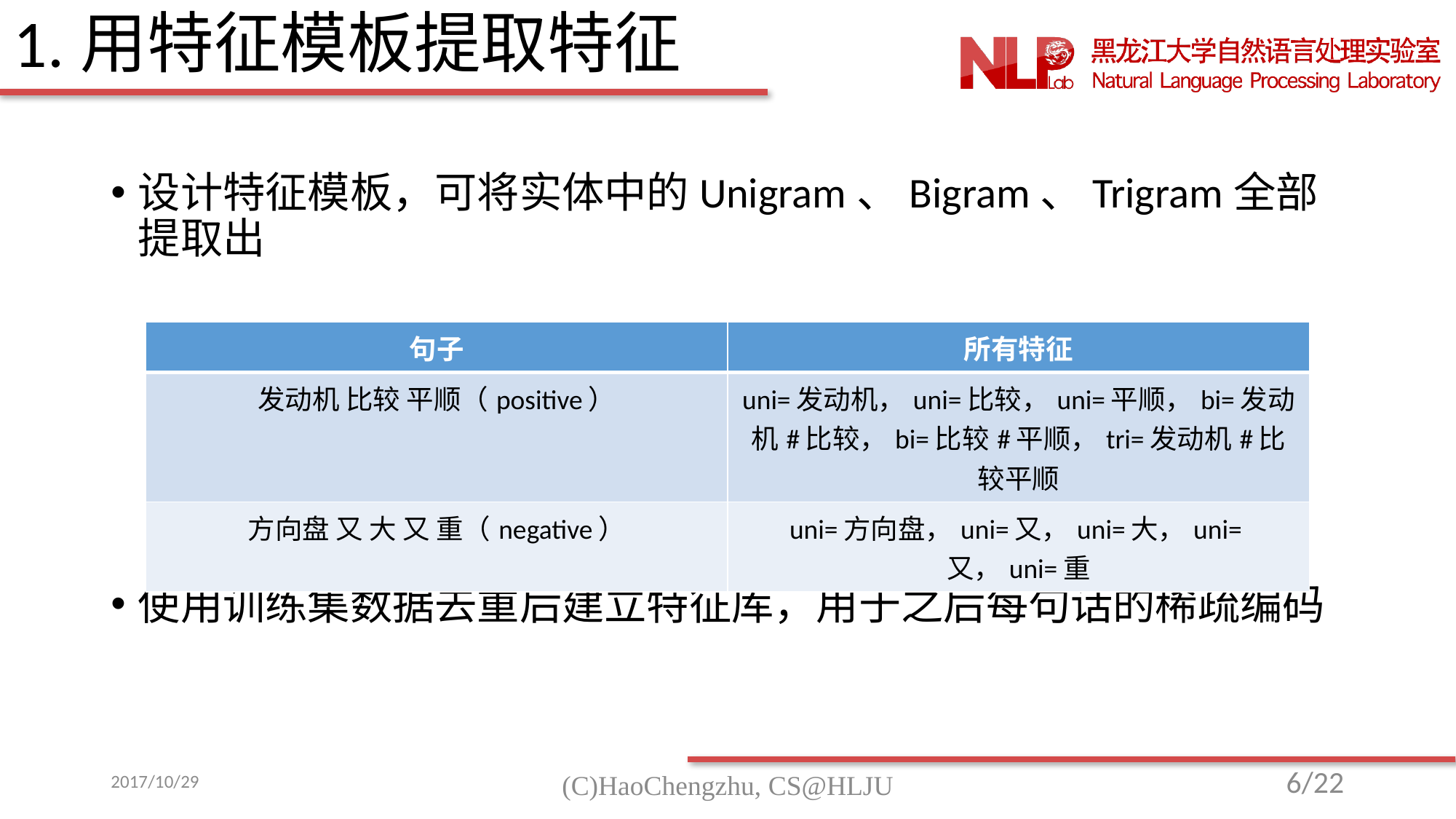

# 1.用特征模板提取特征
设计特征模板，可将实体中的Unigram、Bigram、Trigram全部提取出

使用训练集数据去重后建立特征库，用于之后每句话的稀疏编码

| 句子 | 所有特征 |
| --- | --- |
| 发动机 比较 平顺（positive） | uni=发动机，uni=比较，uni=平顺，bi=发动机#比较，bi=比较#平顺，tri=发动机#比较平顺 |
| 方向盘 又 大 又 重（negative） | uni=方向盘，uni=又，uni=大，uni=又，uni=重 |
2017/10/29
6/22
(C)HaoChengzhu, CS@HLJU